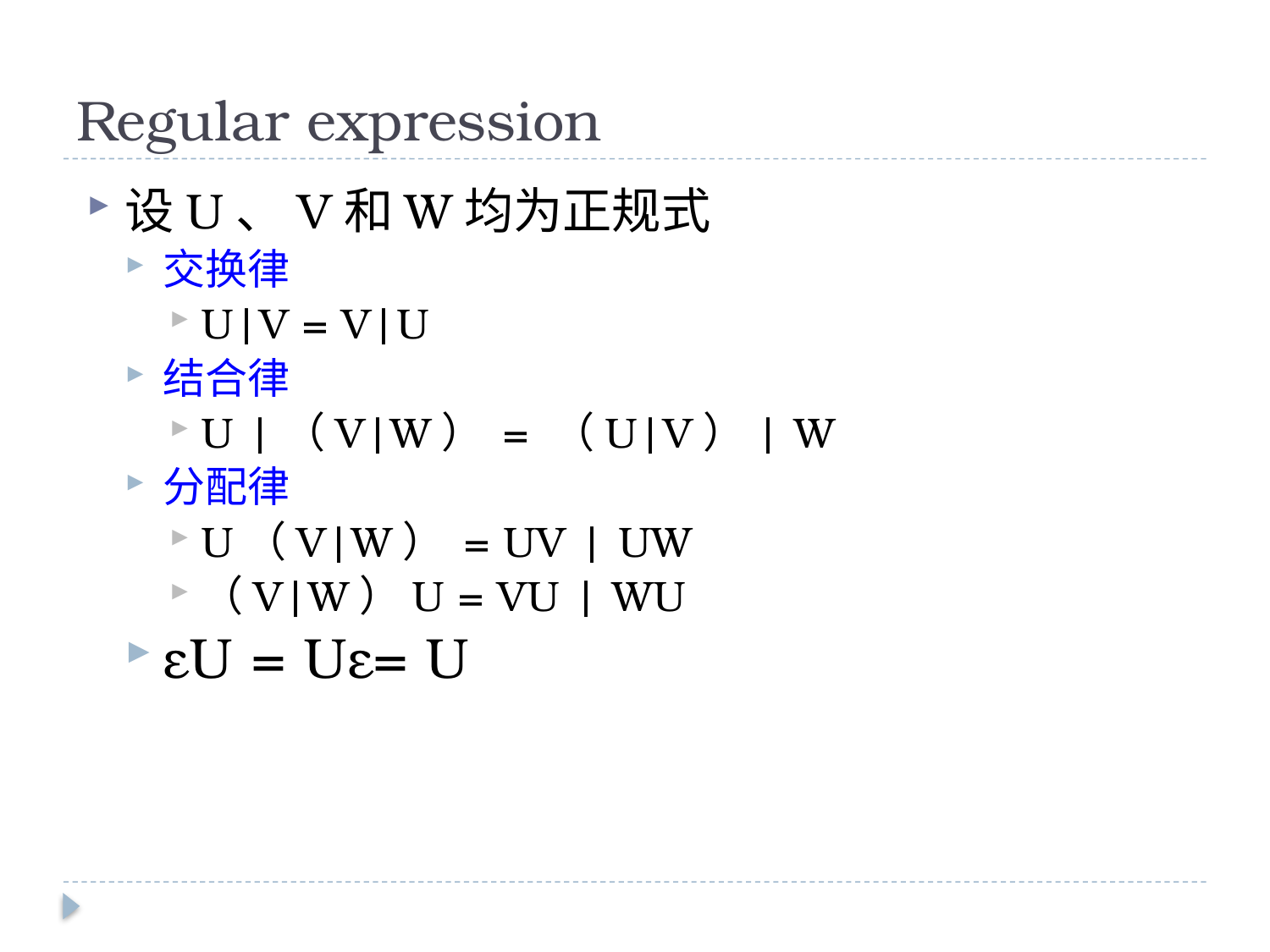

# Regular expression
设U、V和W均为正规式
交换律
U|V = V|U
结合律
U |（V|W） = （U|V）| W
分配律
U（V|W） = UV | UW
（V|W）U = VU | WU
εU = Uε= U